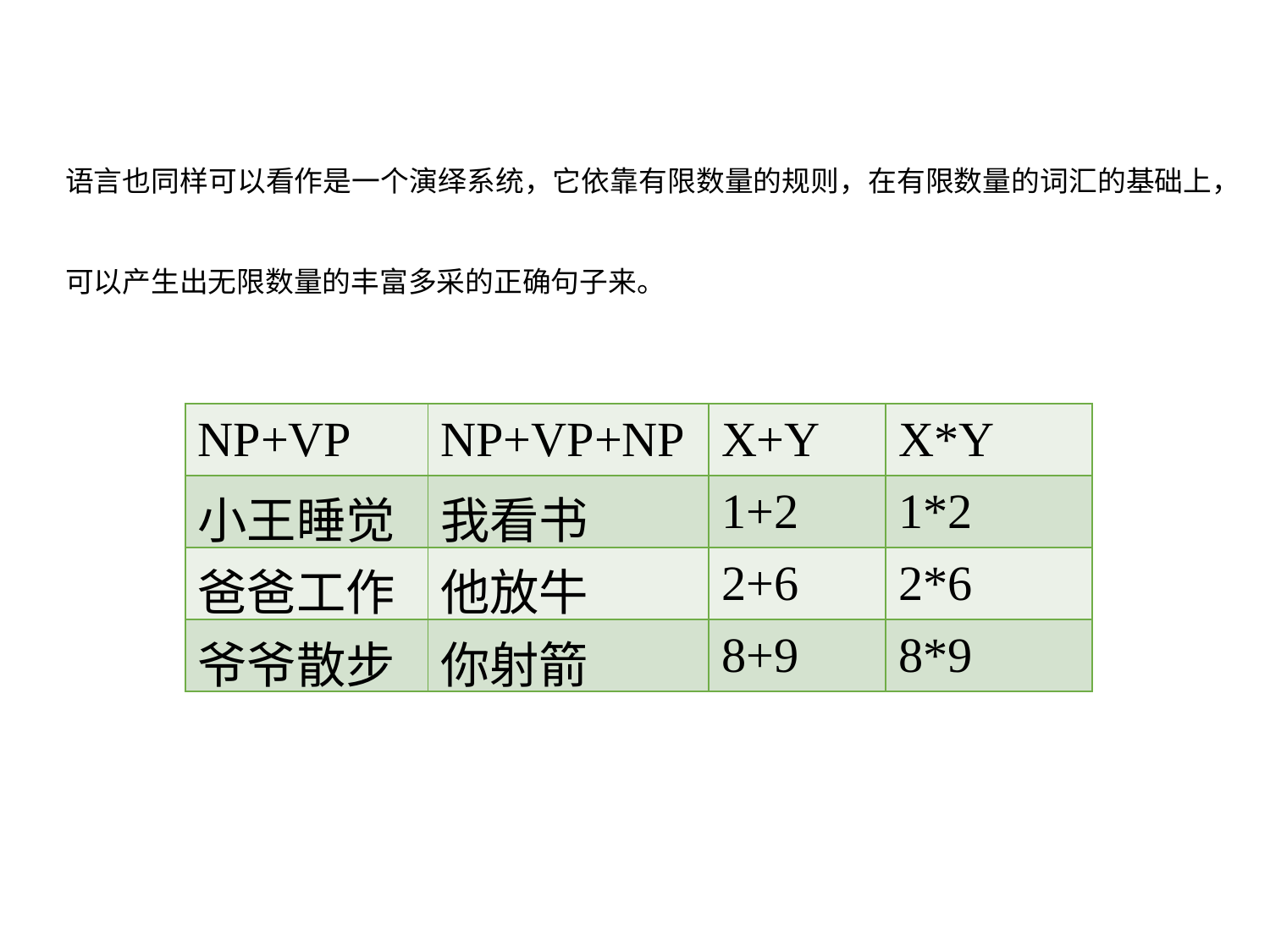

语言也同样可以看作是一个演绎系统，它依靠有限数量的规则，在有限数量的词汇的基础上，可以产生出无限数量的丰富多采的正确句子来。
| NP+VP | NP+VP+NP | X+Y | X\*Y |
| --- | --- | --- | --- |
| 小王睡觉 | 我看书 | 1+2 | 1\*2 |
| 爸爸工作 | 他放牛 | 2+6 | 2\*6 |
| 爷爷散步 | 你射箭 | 8+9 | 8\*9 |